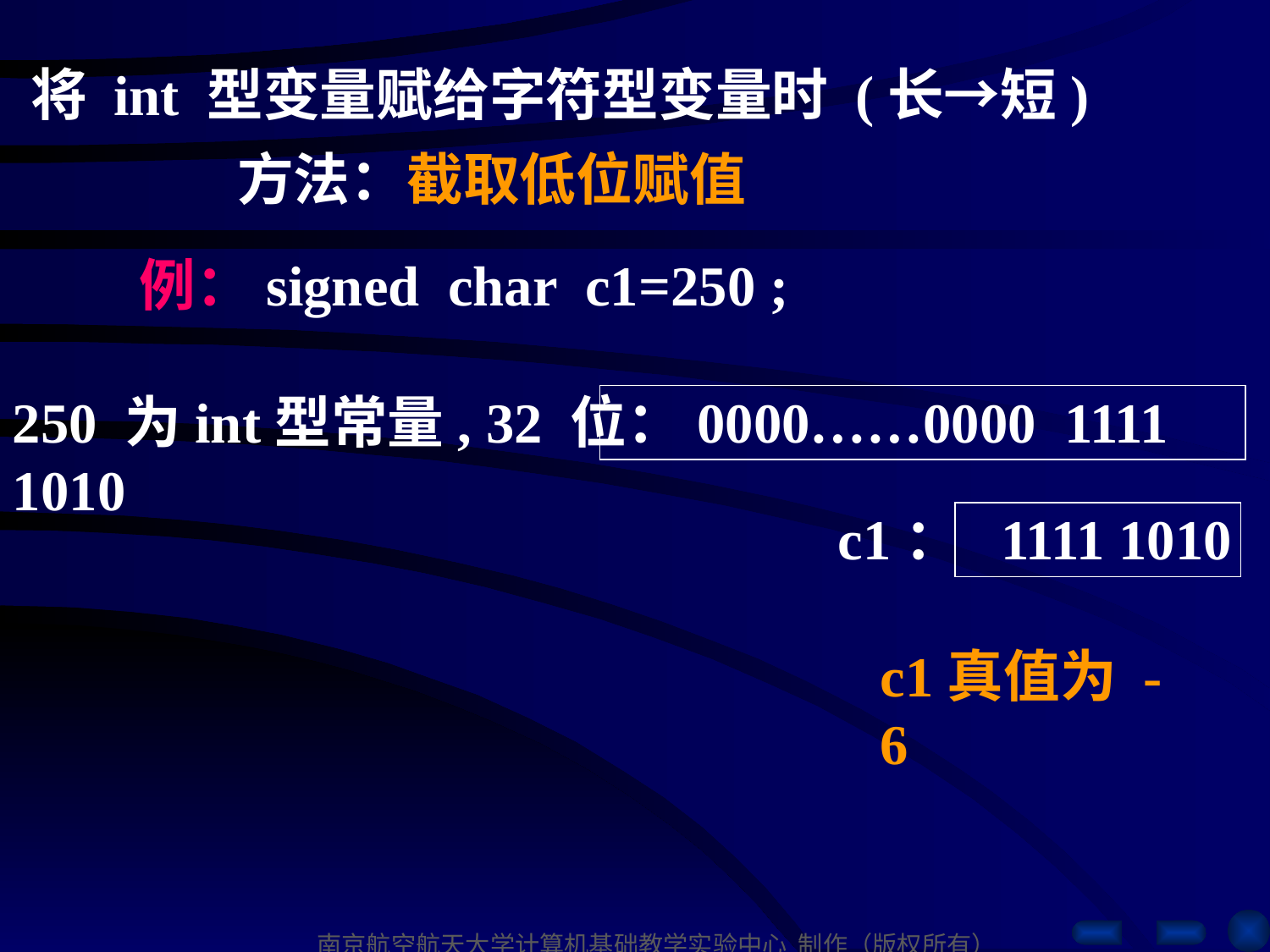

将 int 型变量赋给字符型变量时 (长→短)
                  方法：截取低位赋值
例：signed  char  c1=250 ;
250 为int型常量, 32 位：0000……0000  1111 1010

c1：  1111 1010

c1真值为 -6